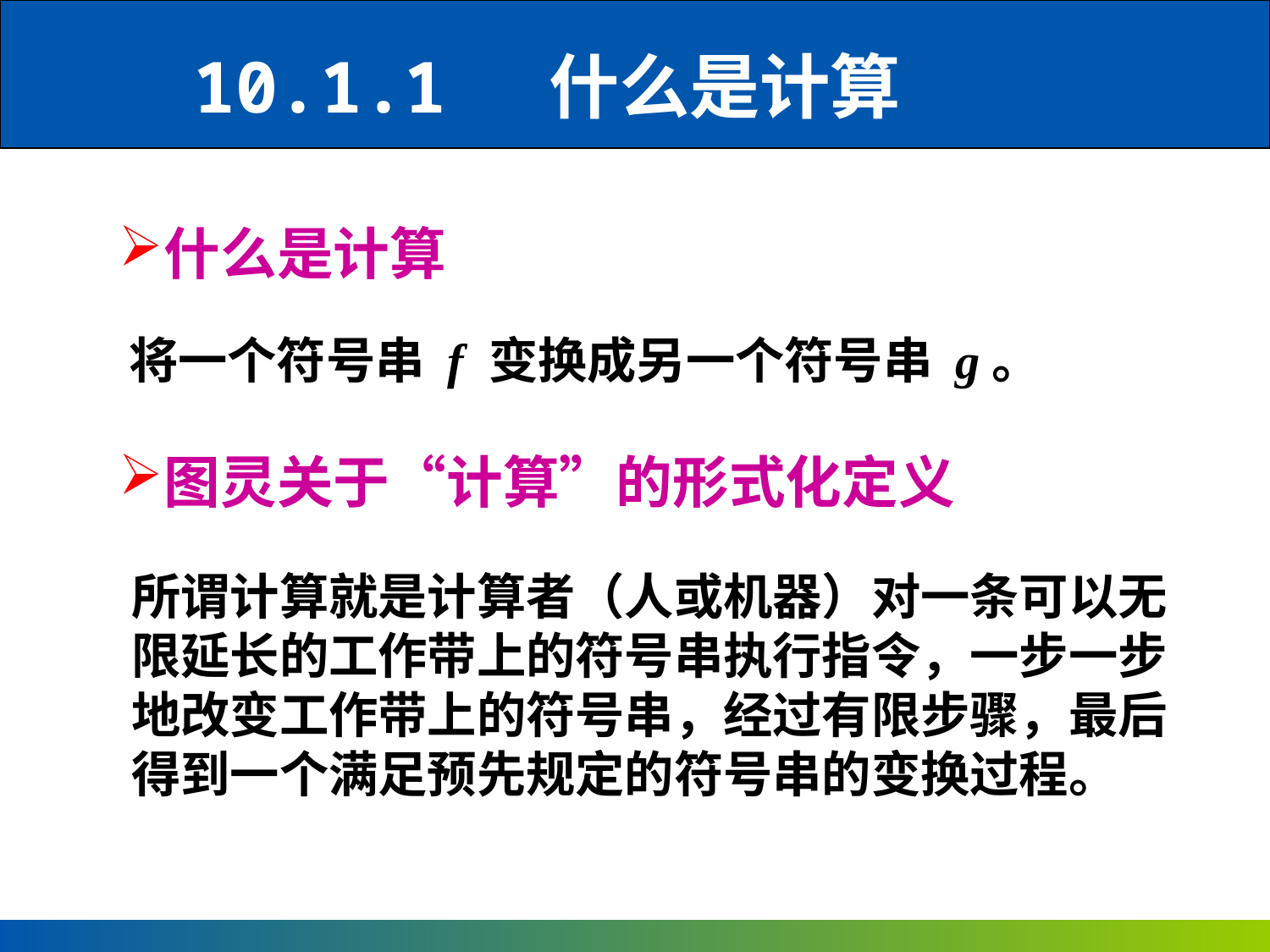

10.1.1  什么是计算
什么是计算
将一个符号串 f 变换成另一个符号串 g。
图灵关于“计算”的形式化定义
所谓计算就是计算者（人或机器）对一条可以无限延长的工作带上的符号串执行指令，一步一步地改变工作带上的符号串，经过有限步骤，最后得到一个满足预先规定的符号串的变换过程。